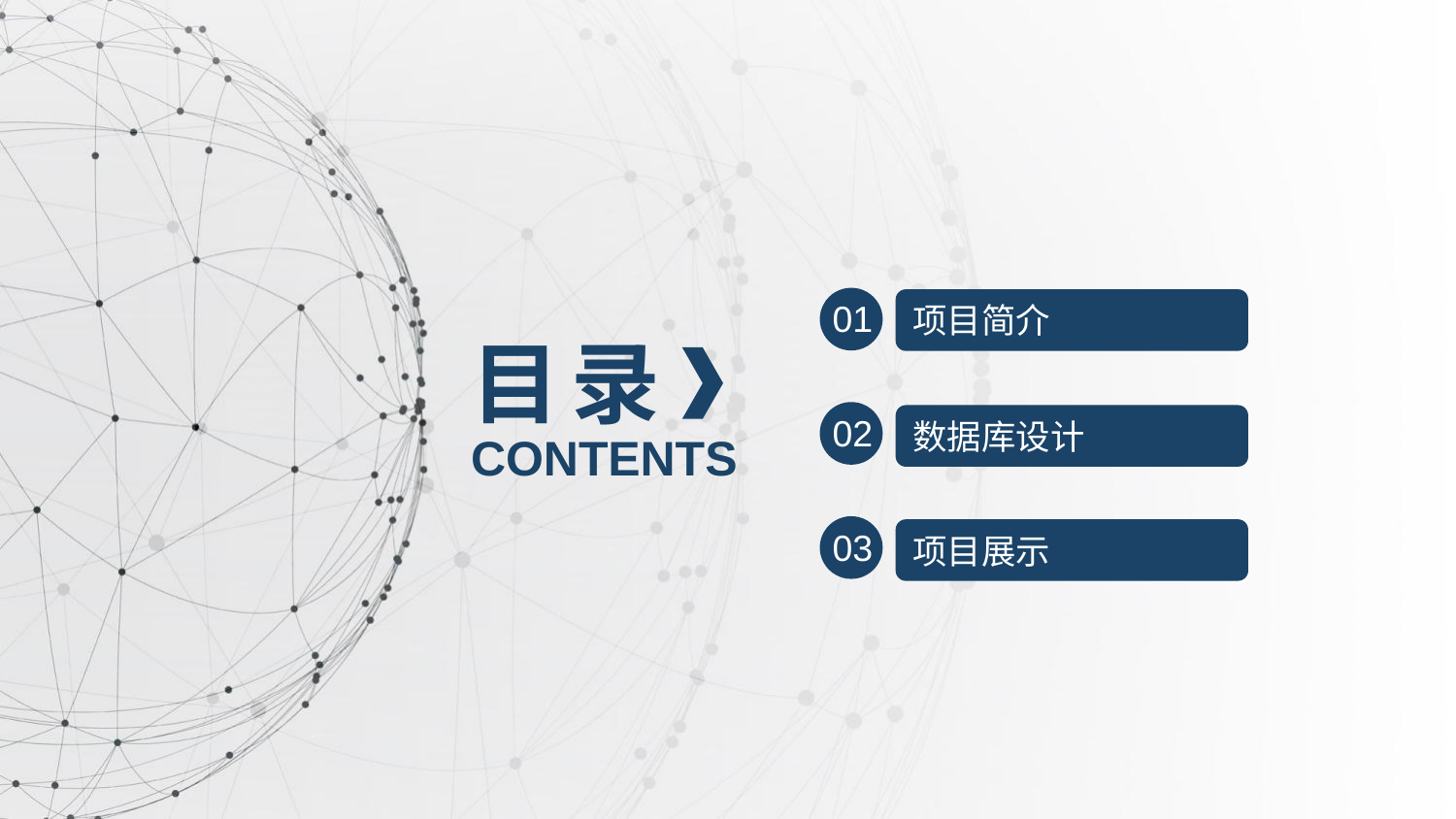

01
项目简介
目 录

02
数据库设计
CONTENTS

03
项目展示